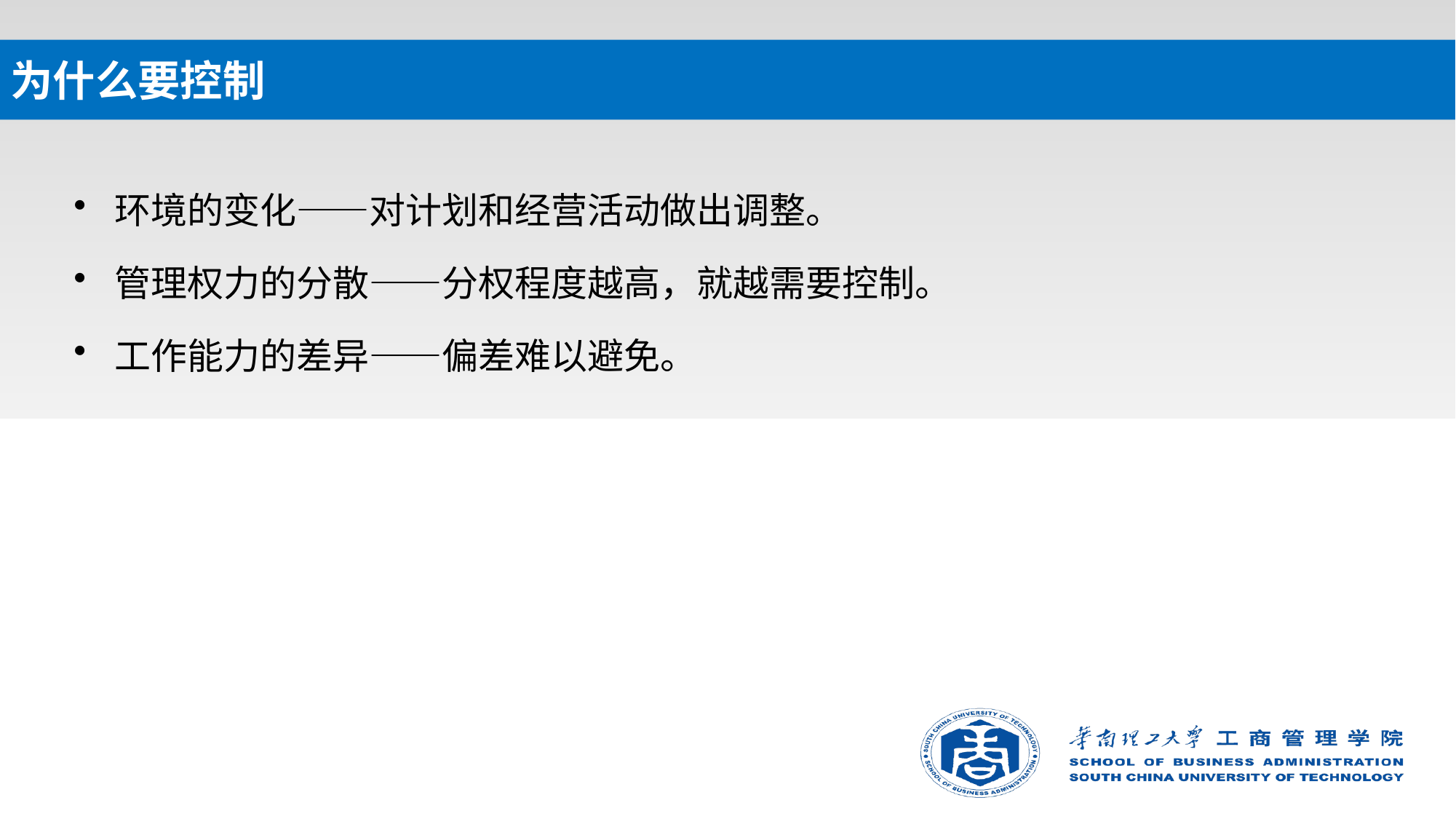

# 为什么要控制
环境的变化——对计划和经营活动做出调整。
管理权力的分散——分权程度越高，就越需要控制。
工作能力的差异——偏差难以避免。